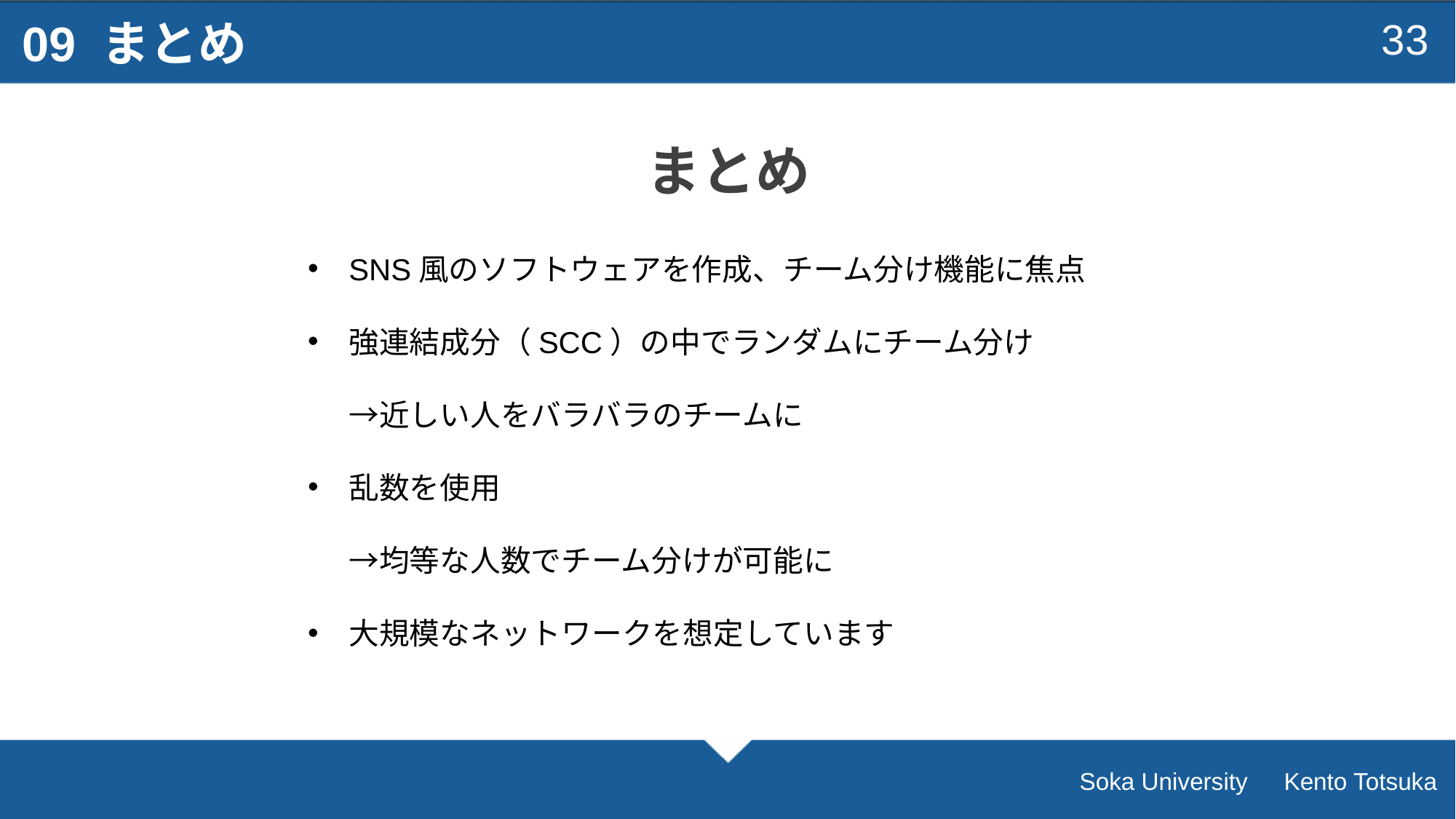

09 まとめ
33
まとめ
SNS風のソフトウェアを作成、チーム分け機能に焦点
強連結成分（SCC）の中でランダムにチーム分け
→近しい人をバラバラのチームに
乱数を使用
→均等な人数でチーム分けが可能に
大規模なネットワークを想定しています
Soka University　Kento Totsuka